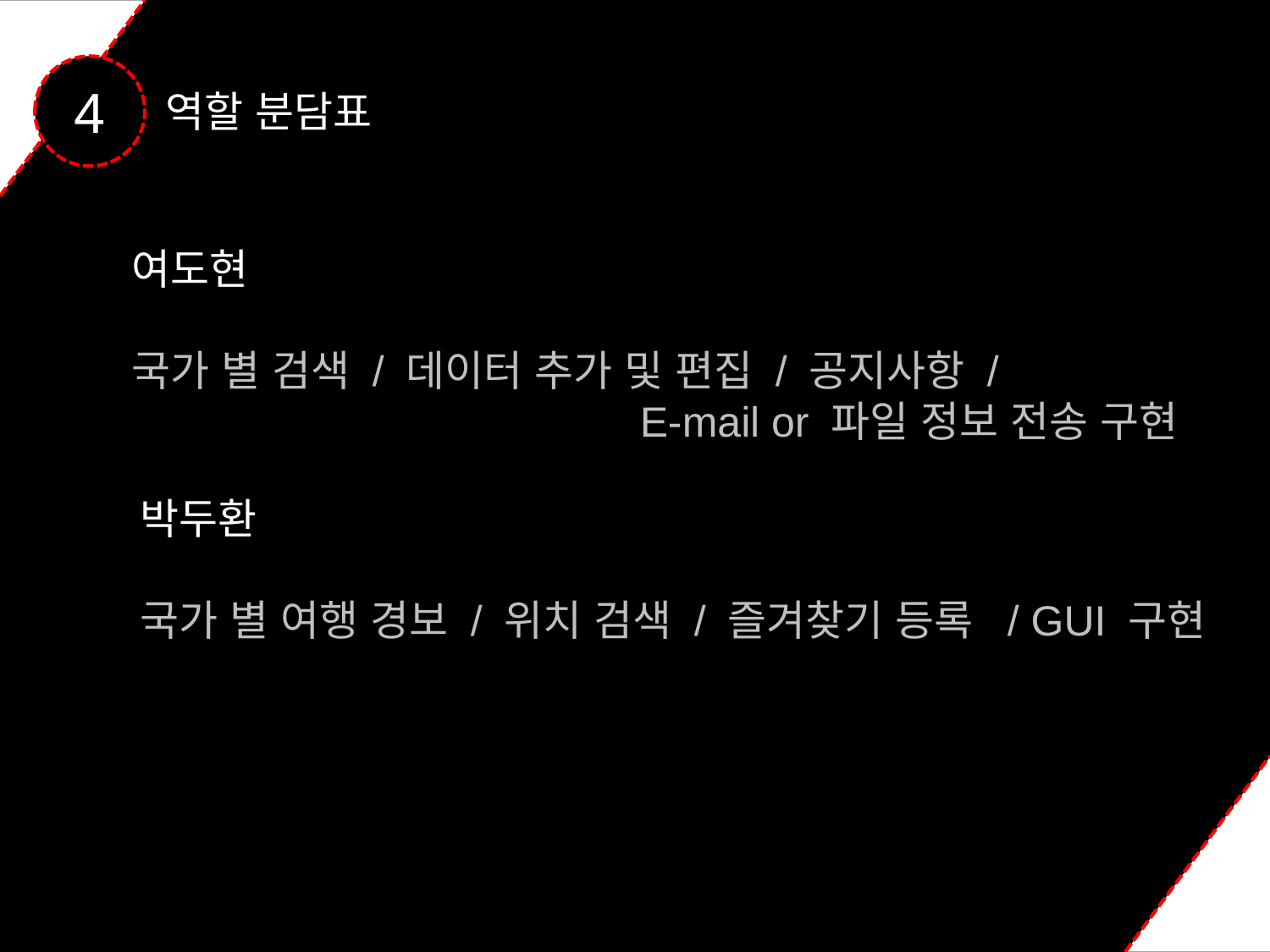

4
역할 분담표
여도현

국가 별 검색 / 데이터 추가 및 편집 / 공지사항 /
				E-mail or 파일 정보 전송 구현

박두환

국가 별 여행 경보 / 위치 검색 / 즐겨찾기 등록  / GUI 구현